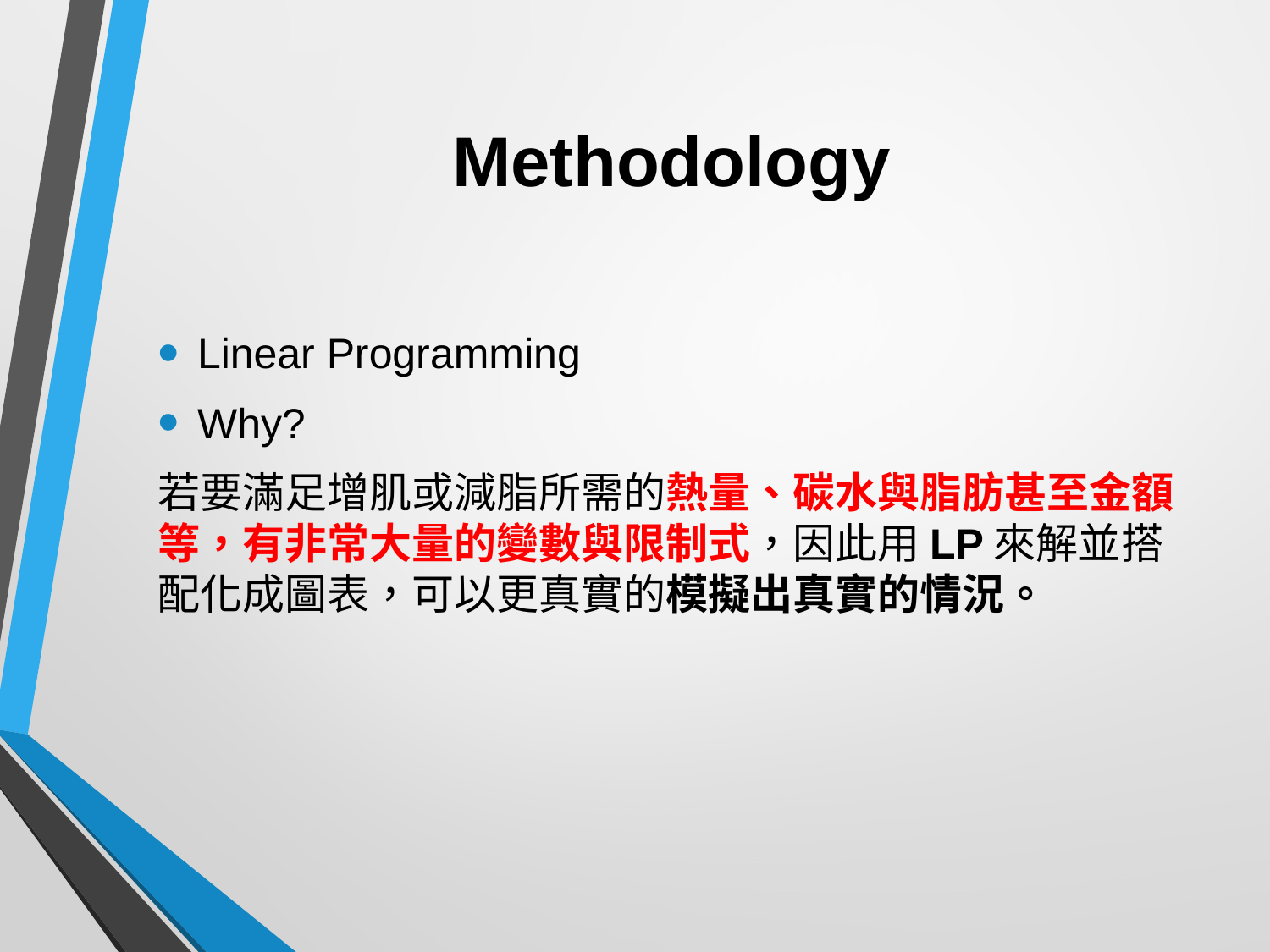

# Methodology
Linear Programming
Why?
若要滿足增肌或減脂所需的熱量、碳水與脂肪甚至金額等，有非常大量的變數與限制式，因此用LP來解並搭配化成圖表，可以更真實的模擬出真實的情況。